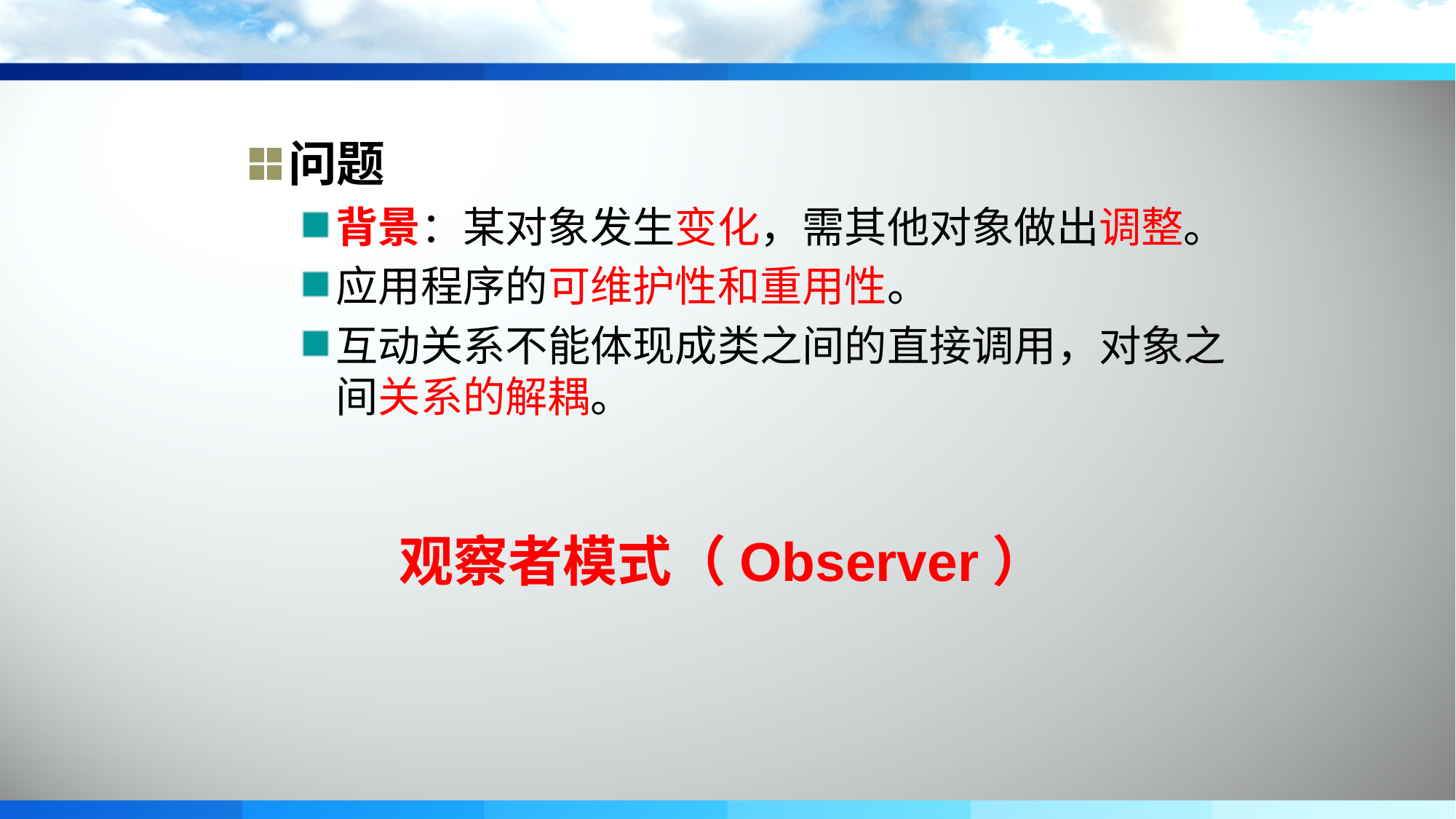

问题
背景：某对象发生变化，需其他对象做出调整。
应用程序的可维护性和重用性。
互动关系不能体现成类之间的直接调用，对象之间关系的解耦。
观察者模式（Observer）